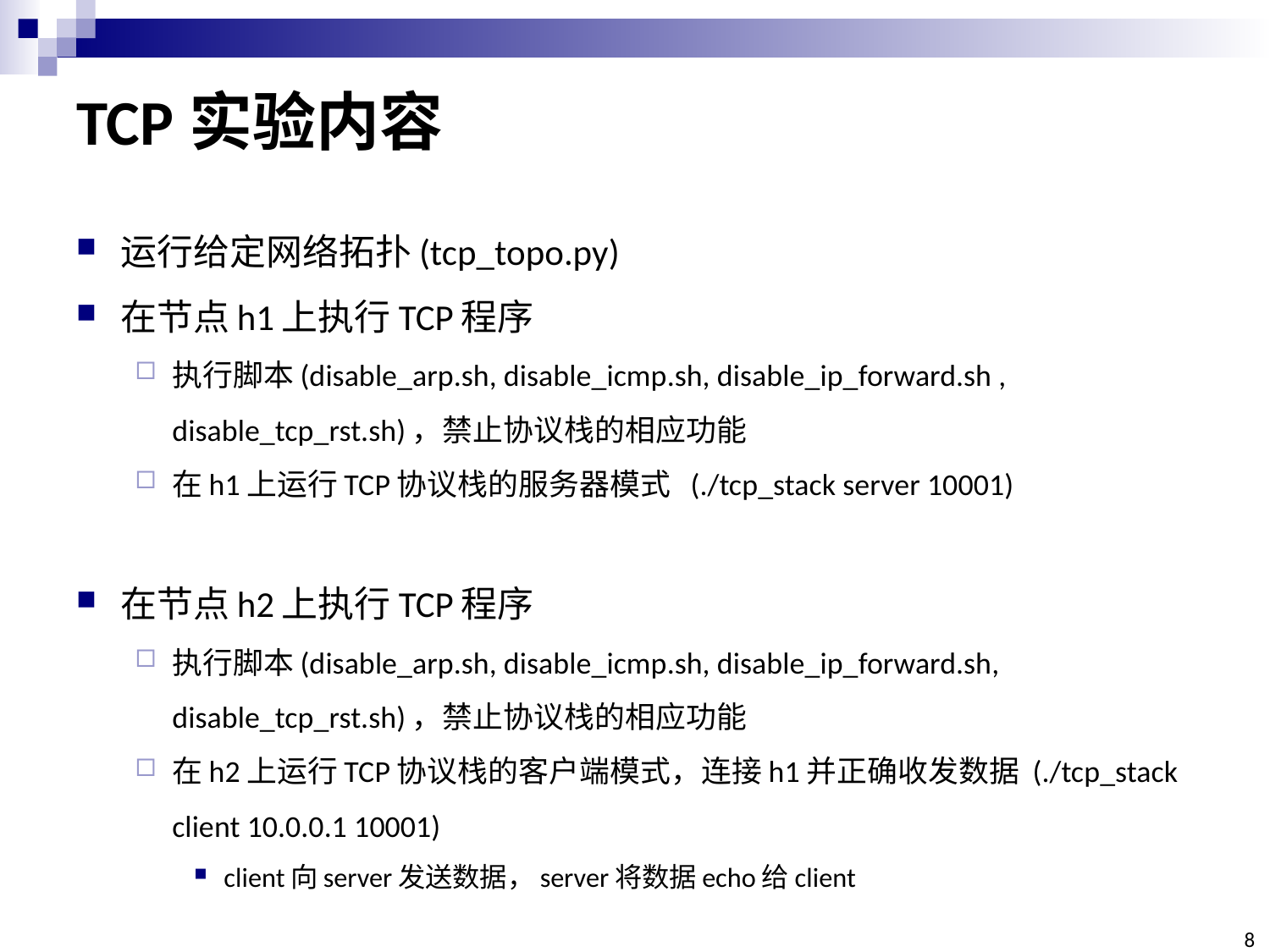

# TCP实验内容
运行给定网络拓扑(tcp_topo.py)
在节点h1上执行TCP程序
执行脚本(disable_arp.sh, disable_icmp.sh, disable_ip_forward.sh , disable_tcp_rst.sh)，禁止协议栈的相应功能
在h1上运行TCP协议栈的服务器模式  (./tcp_stack server 10001)

在节点h2上执行TCP程序
执行脚本(disable_arp.sh, disable_icmp.sh, disable_ip_forward.sh, disable_tcp_rst.sh)，禁止协议栈的相应功能
在h2上运行TCP协议栈的客户端模式，连接h1并正确收发数据 (./tcp_stack client 10.0.0.1 10001)
client向server发送数据，server将数据echo给client

8